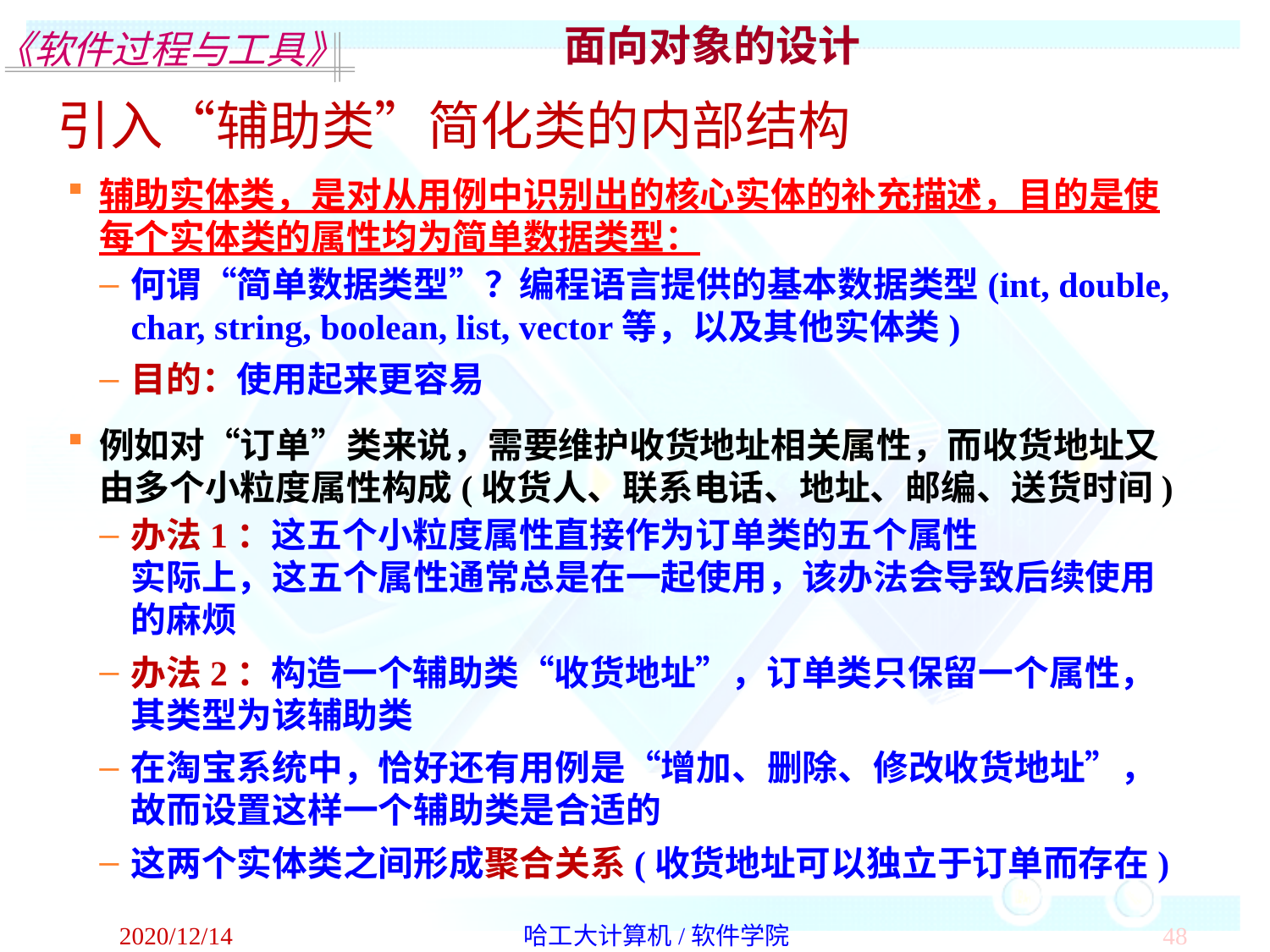

面向对象的设计
引入“辅助类”简化类的内部结构
辅助实体类，是对从用例中识别出的核心实体的补充描述，目的是使每个实体类的属性均为简单数据类型：
何谓“简单数据类型”？编程语言提供的基本数据类型(int, double, char, string, boolean, list, vector等，以及其他实体类)
目的：使用起来更容易
例如对“订单”类来说，需要维护收货地址相关属性，而收货地址又由多个小粒度属性构成(收货人、联系电话、地址、邮编、送货时间)
办法1：这五个小粒度属性直接作为订单类的五个属性
实际上，这五个属性通常总是在一起使用，该办法会导致后续使用的麻烦
办法2：构造一个辅助类“收货地址”，订单类只保留一个属性，其类型为该辅助类
在淘宝系统中，恰好还有用例是“增加、删除、修改收货地址”，故而设置这样一个辅助类是合适的
这两个实体类之间形成聚合关系(收货地址可以独立于订单而存在)